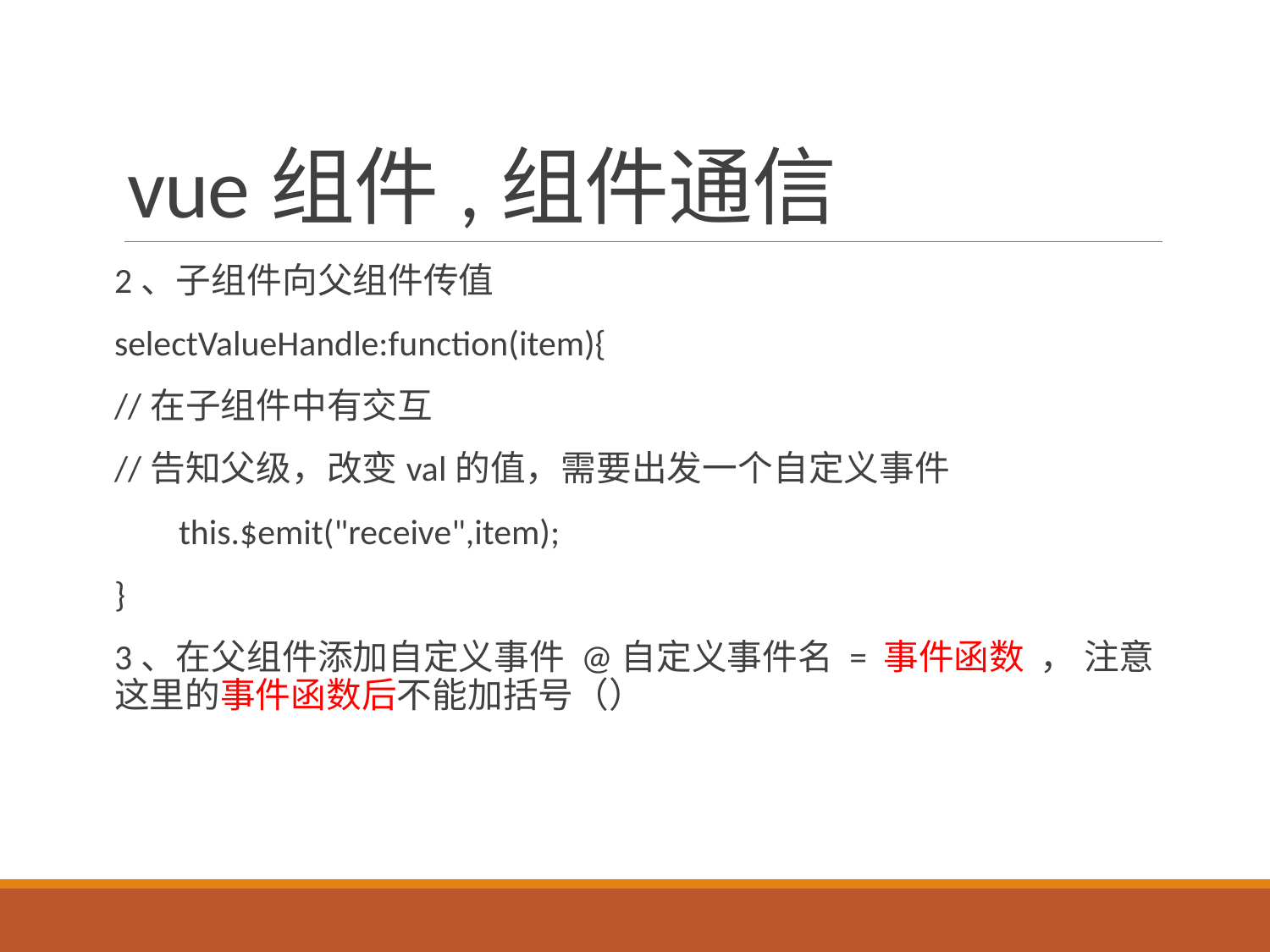

# vue组件,组件通信
2、子组件向父组件传值
selectValueHandle:function(item){
//在子组件中有交互
//告知父级，改变val的值，需要出发一个自定义事件
        this.$emit("receive",item);
}
3、在父组件添加自定义事件 @自定义事件名 = 事件函数  ， 注意这里的事件函数后不能加括号（）